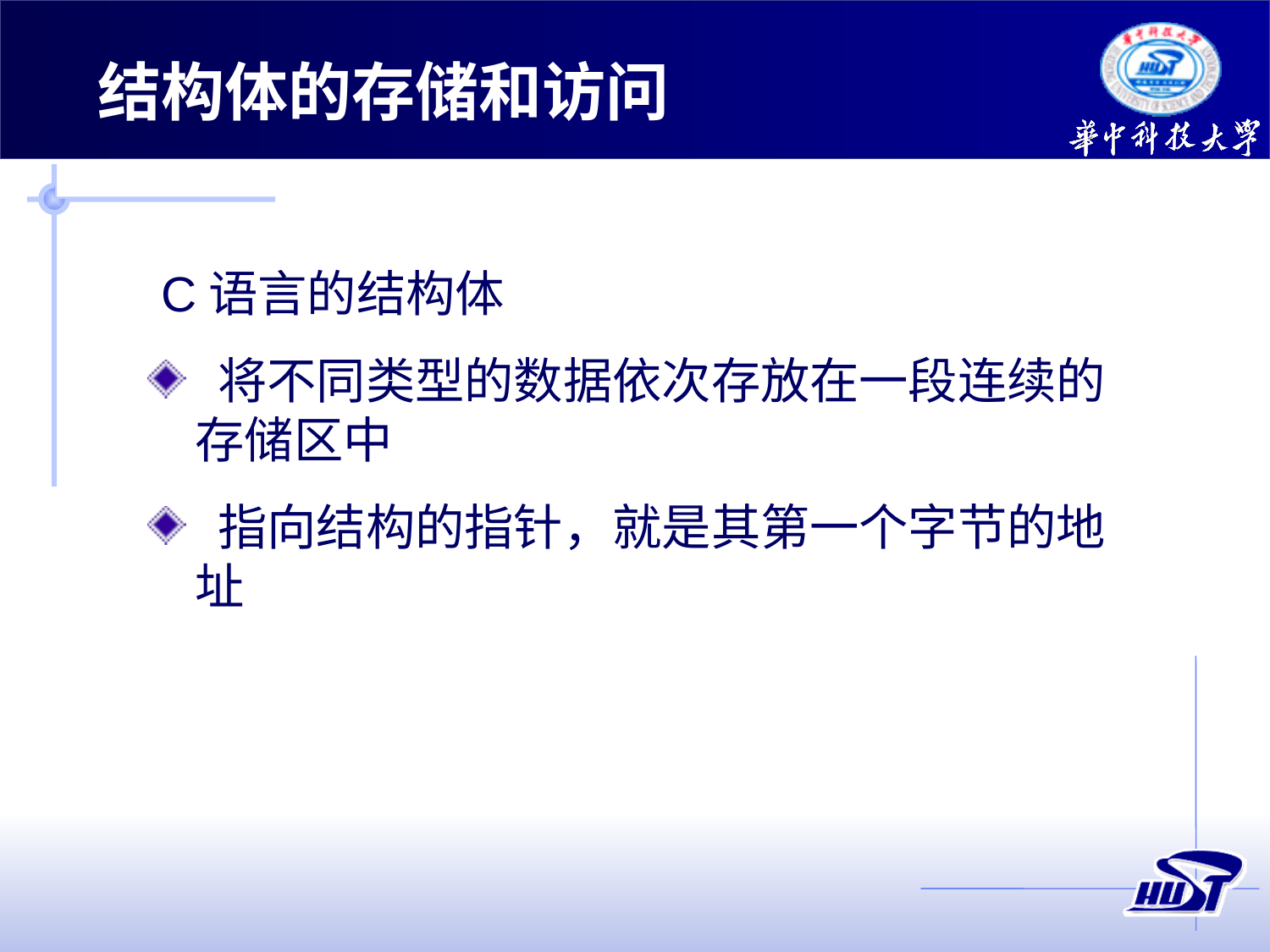

结构体的存储和访问
 C语言的结构体
 将不同类型的数据依次存放在一段连续的存储区中
 指向结构的指针，就是其第一个字节的地址